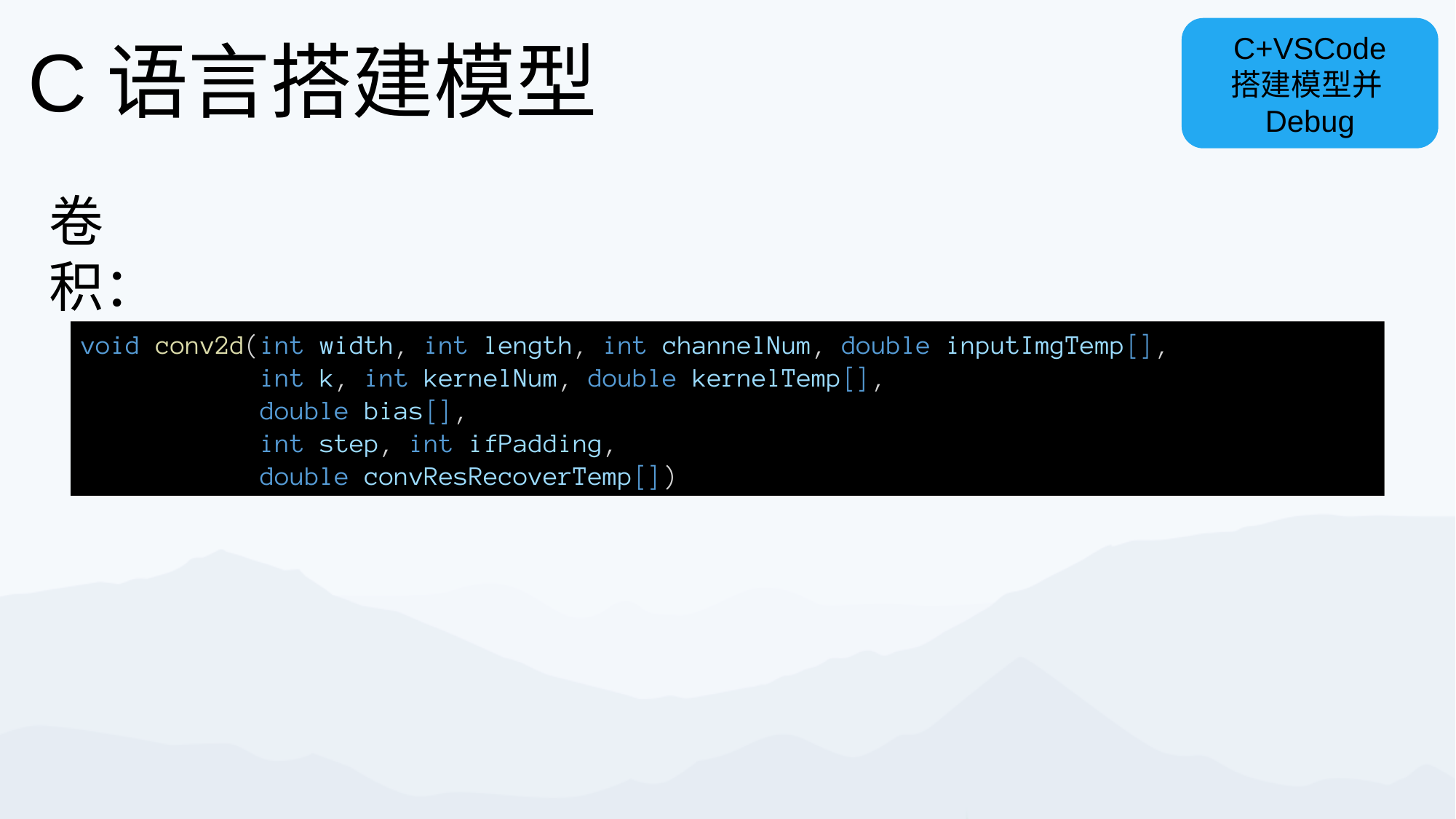

C+VSCode
搭建模型并Debug
C语言搭建模型
卷积：
void conv2d(int width, int length, int channelNum, double inputImgTemp[],
            int k, int kernelNum, double kernelTemp[],
            double bias[],
            int step, int ifPadding,
            double convResRecoverTemp[])